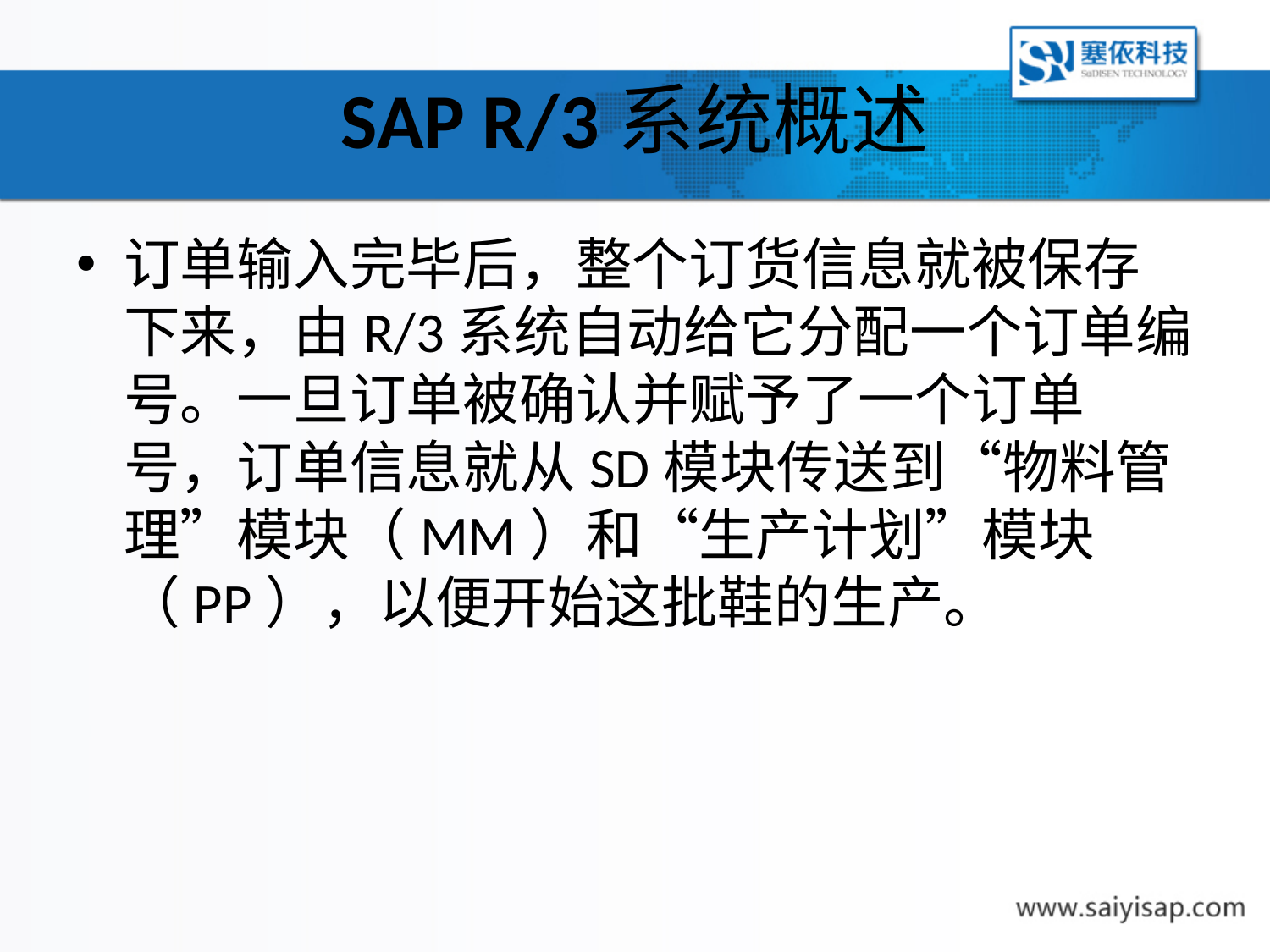

# SAP R/3系统概述
订单输入完毕后，整个订货信息就被保存下来，由R/3系统自动给它分配一个订单编号。一旦订单被确认并赋予了一个订单号，订单信息就从SD模块传送到“物料管理”模块（MM）和“生产计划”模块（PP），以便开始这批鞋的生产。